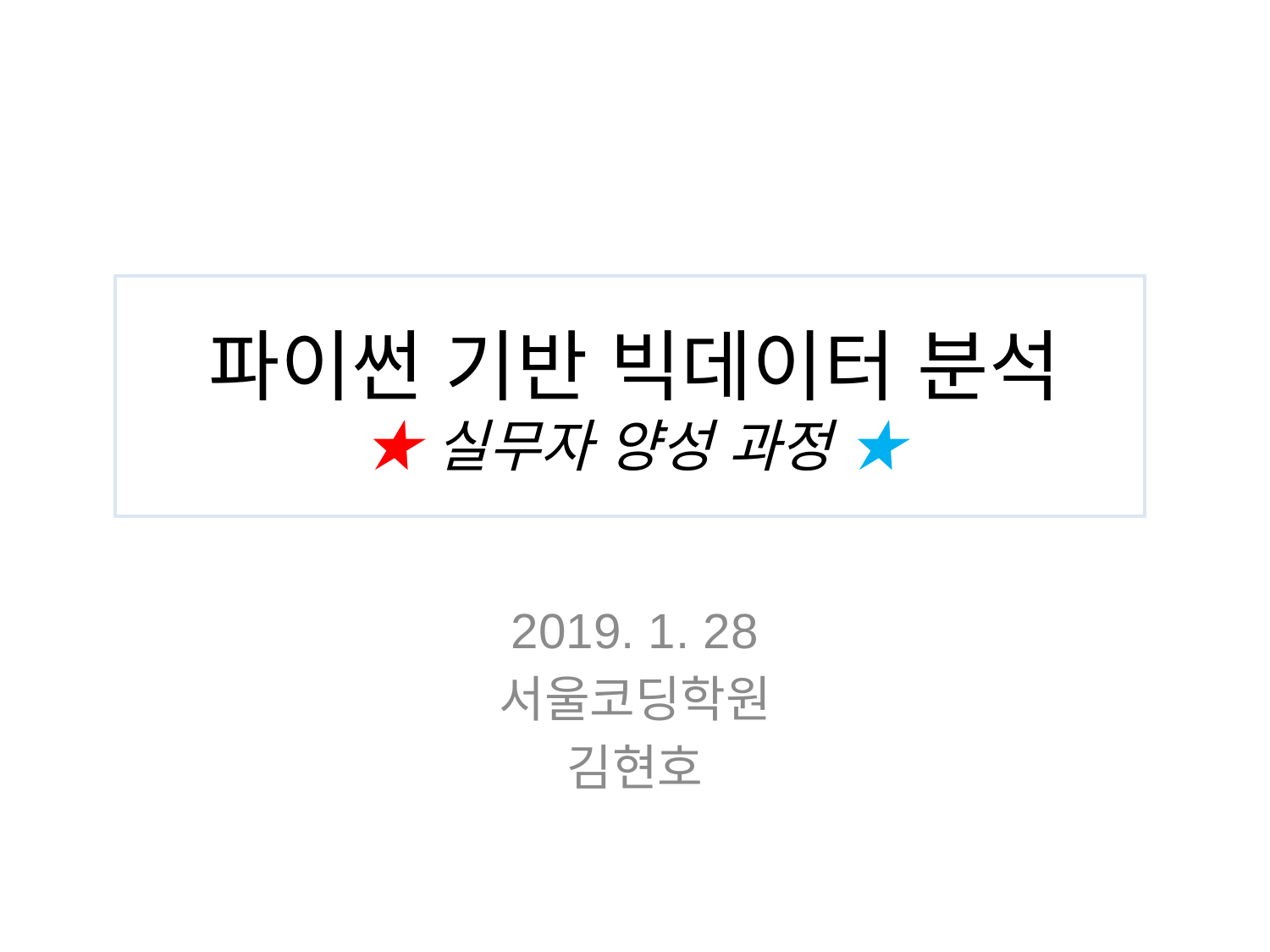

# 파이썬 기반 빅데이터 분석 ★ 실무자 양성 과정 ★
2019. 1. 28
서울코딩학원
김현호